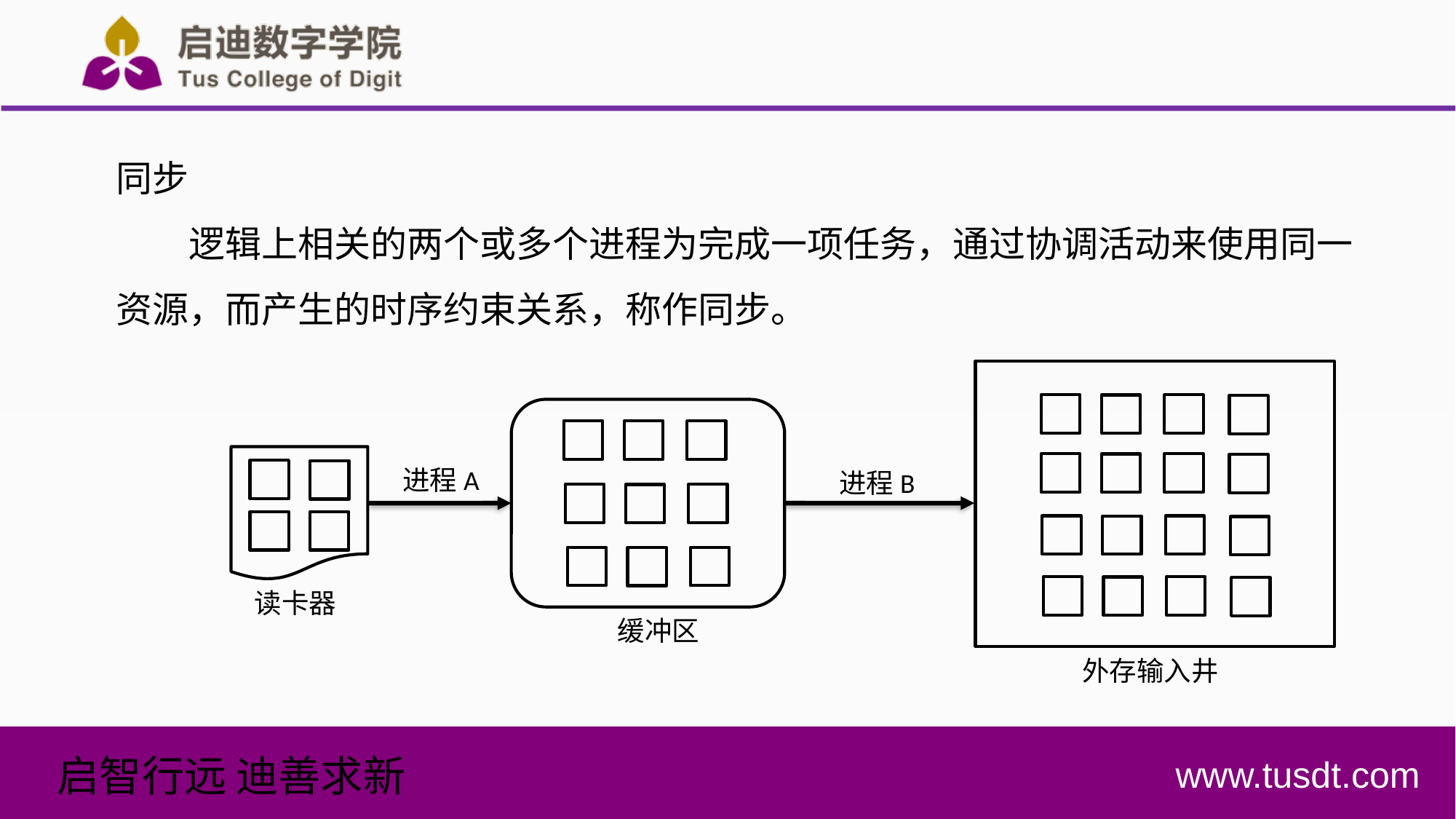

同步
逻辑上相关的两个或多个进程为完成一项任务，通过协调活动来使用同一资源，而产生的时序约束关系，称作同步。

进程A

进程B

读卡器
缓冲区
外存输入井